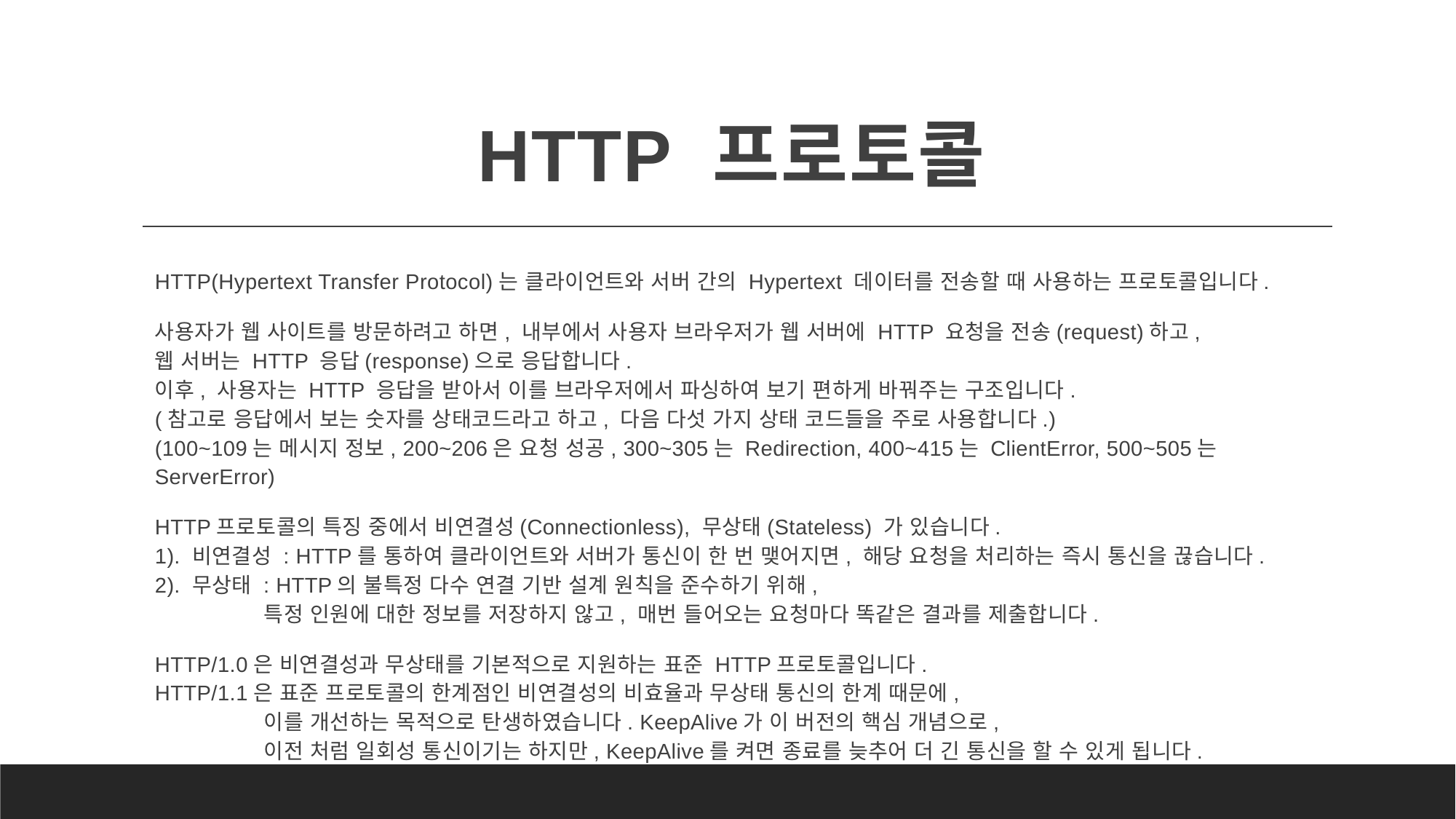

# HTTP 프로토콜
HTTP(Hypertext Transfer Protocol)는 클라이언트와 서버 간의 Hypertext 데이터를 전송할 때 사용하는 프로토콜입니다.
사용자가 웹 사이트를 방문하려고 하면, 내부에서 사용자 브라우저가 웹 서버에 HTTP 요청을 전송(request)하고,
웹 서버는 HTTP 응답(response)으로 응답합니다.
이후, 사용자는 HTTP 응답을 받아서 이를 브라우저에서 파싱하여 보기 편하게 바꿔주는 구조입니다.
(참고로 응답에서 보는 숫자를 상태코드라고 하고, 다음 다섯 가지 상태 코드들을 주로 사용합니다.)
(100~109는 메시지 정보, 200~206은 요청 성공, 300~305는 Redirection, 400~415는 ClientError, 500~505는 ServerError)
HTTP프로토콜의 특징 중에서 비연결성(Connectionless), 무상태(Stateless) 가 있습니다.
1). 비연결성 : HTTP를 통하여 클라이언트와 서버가 통신이 한 번 맺어지면, 해당 요청을 처리하는 즉시 통신을 끊습니다.
2). 무상태 : HTTP의 불특정 다수 연결 기반 설계 원칙을 준수하기 위해,
	특정 인원에 대한 정보를 저장하지 않고, 매번 들어오는 요청마다 똑같은 결과를 제출합니다.
HTTP/1.0은 비연결성과 무상태를 기본적으로 지원하는 표준 HTTP프로토콜입니다.
HTTP/1.1은 표준 프로토콜의 한계점인 비연결성의 비효율과 무상태 통신의 한계 때문에,
	이를 개선하는 목적으로 탄생하였습니다. KeepAlive가 이 버전의 핵심 개념으로,
	이전 처럼 일회성 통신이기는 하지만, KeepAlive를 켜면 종료를 늦추어 더 긴 통신을 할 수 있게 됩니다.